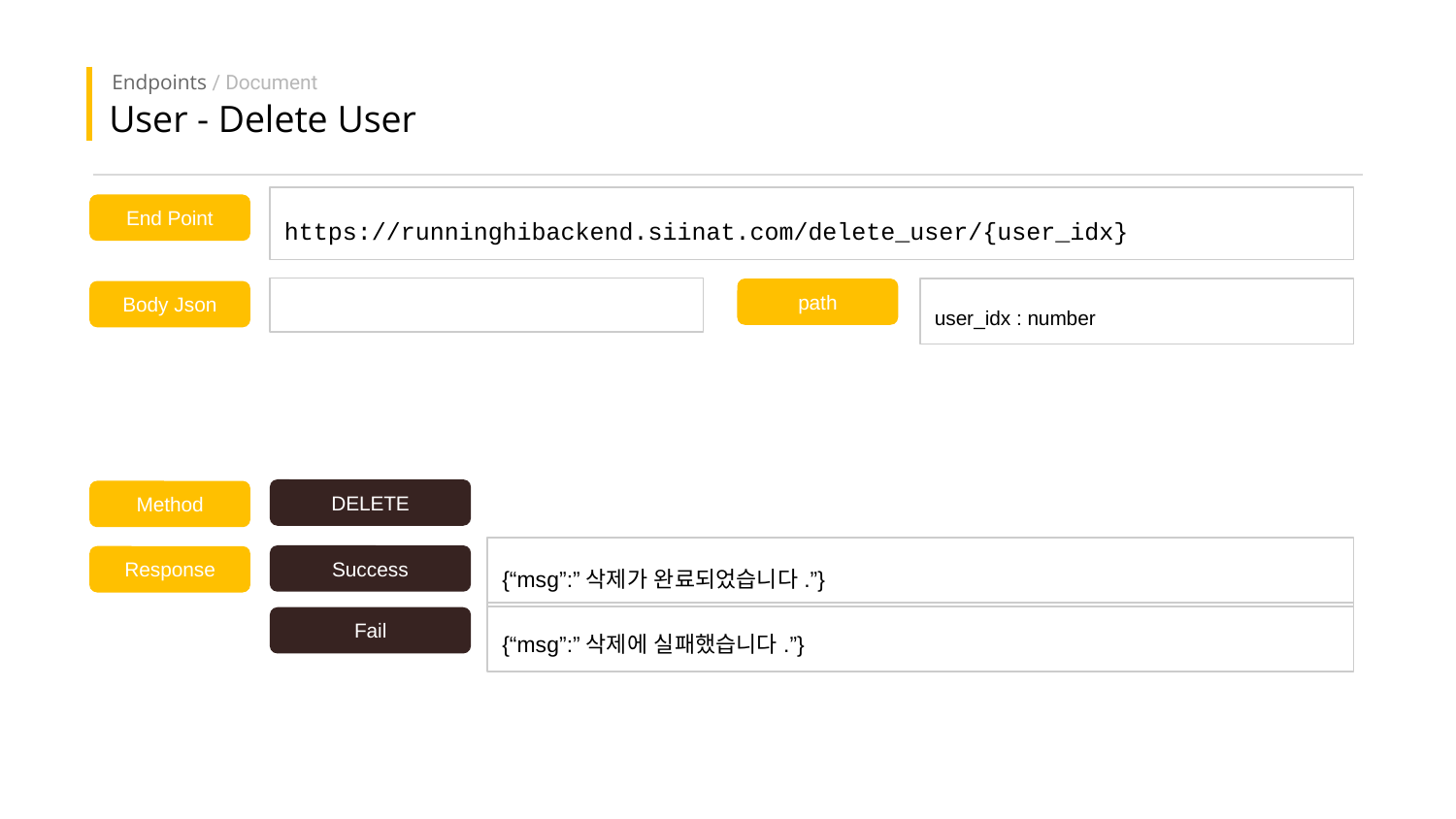

Endpoints / Document
User - Delete User
https://runninghibackend.siinat.com/delete_user/{user_idx}
End Point

path
user_idx : number
Body Json
DELETE
Method
{“msg”:”삭제가 완료되었습니다.”}
Success
Response
{“msg”:”삭제에 실패했습니다.”}
Fail